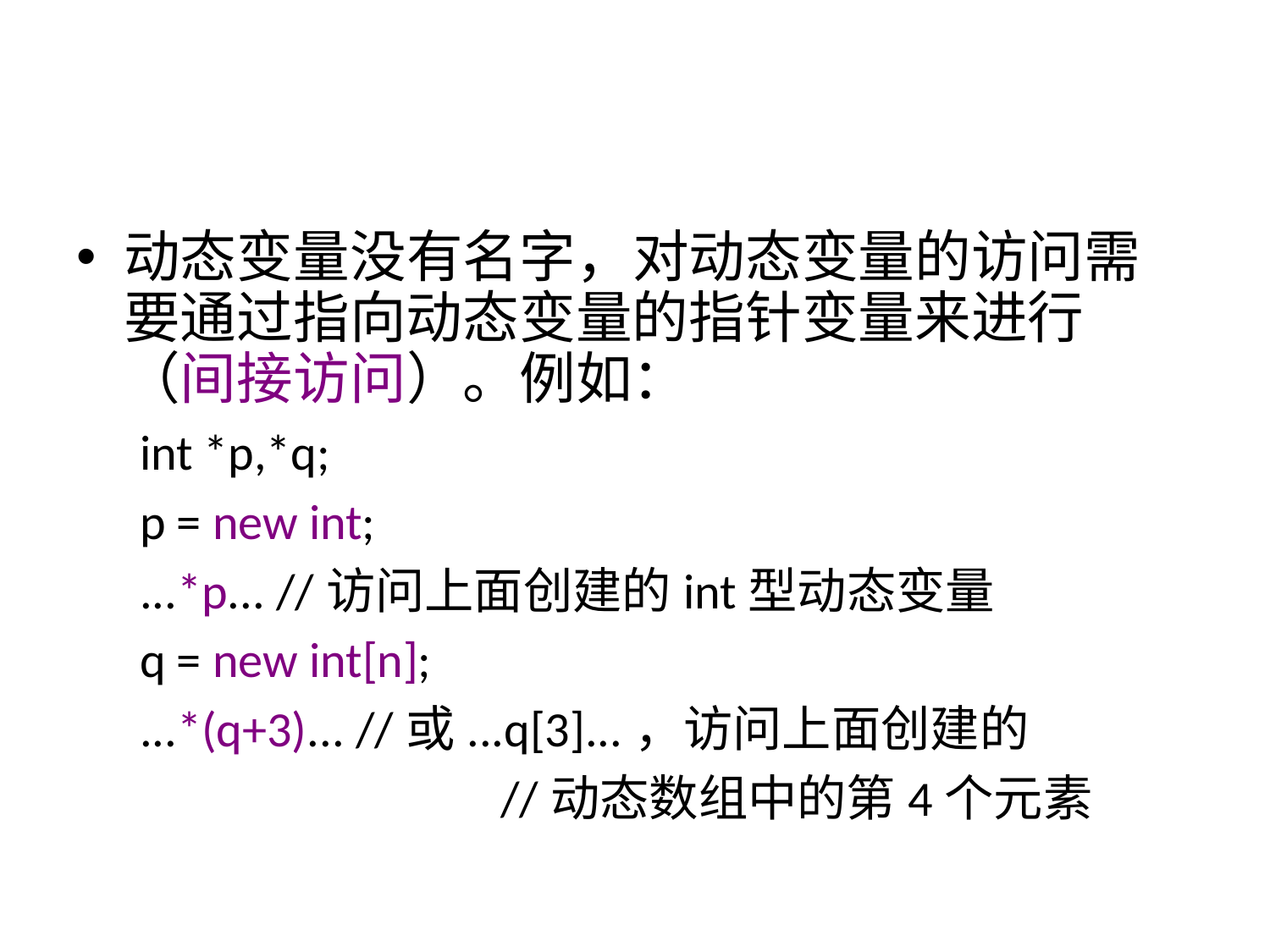

#
动态变量没有名字，对动态变量的访问需要通过指向动态变量的指针变量来进行（间接访问）。例如：
int *p,*q;
p = new int;
...*p... //访问上面创建的int型动态变量
q = new int[n];
...*(q+3)... //或...q[3]...，访问上面创建的
			      //动态数组中的第4个元素